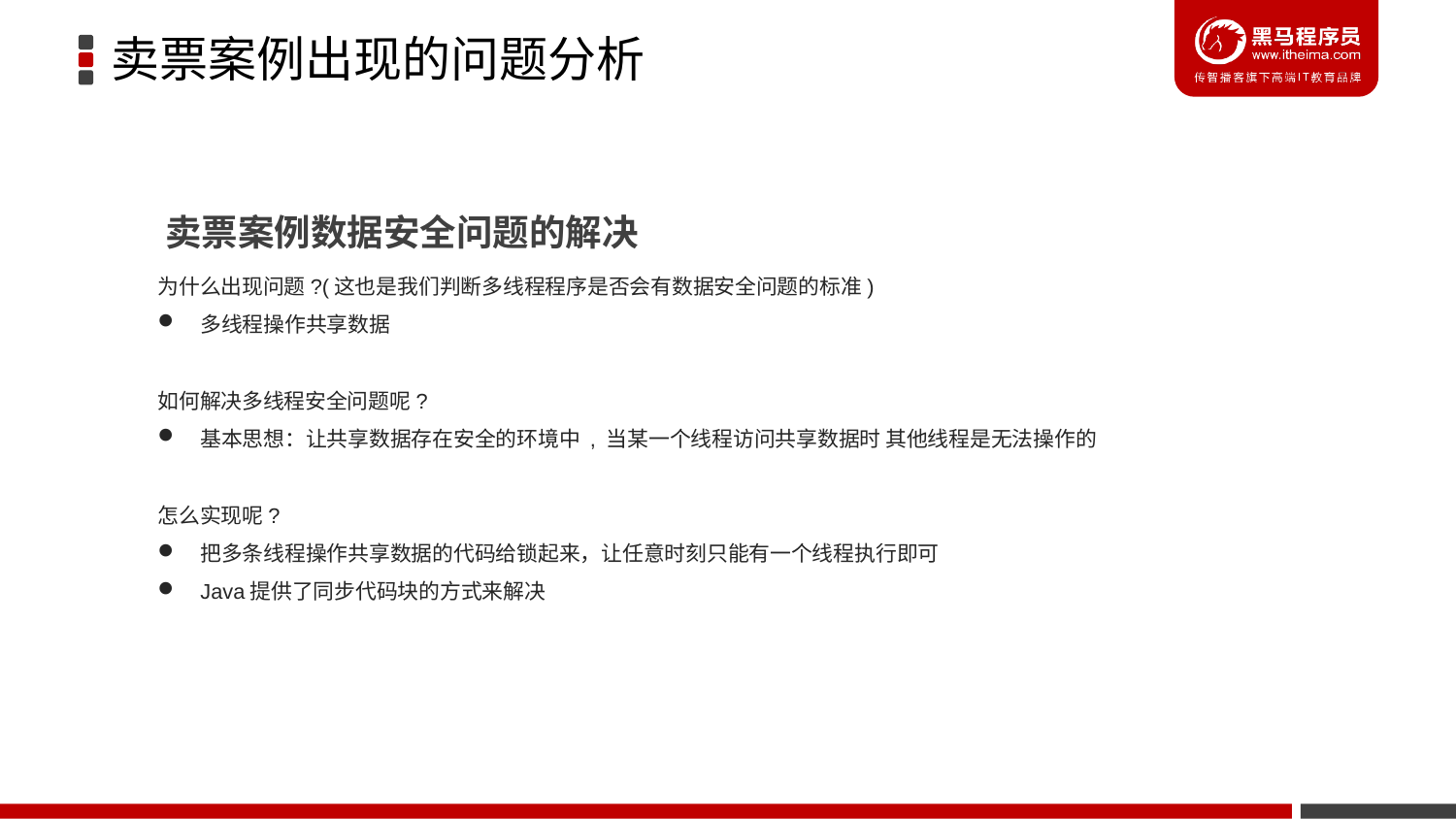

卖票案例出现的问题分析
 卖票案例数据安全问题的解决
为什么出现问题?(这也是我们判断多线程程序是否会有数据安全问题的标准)
多线程操作共享数据

如何解决多线程安全问题呢?
基本思想：让共享数据存在安全的环境中 , 当某一个线程访问共享数据时 其他线程是无法操作的

怎么实现呢?
把多条线程操作共享数据的代码给锁起来，让任意时刻只能有一个线程执行即可
Java提供了同步代码块的方式来解决